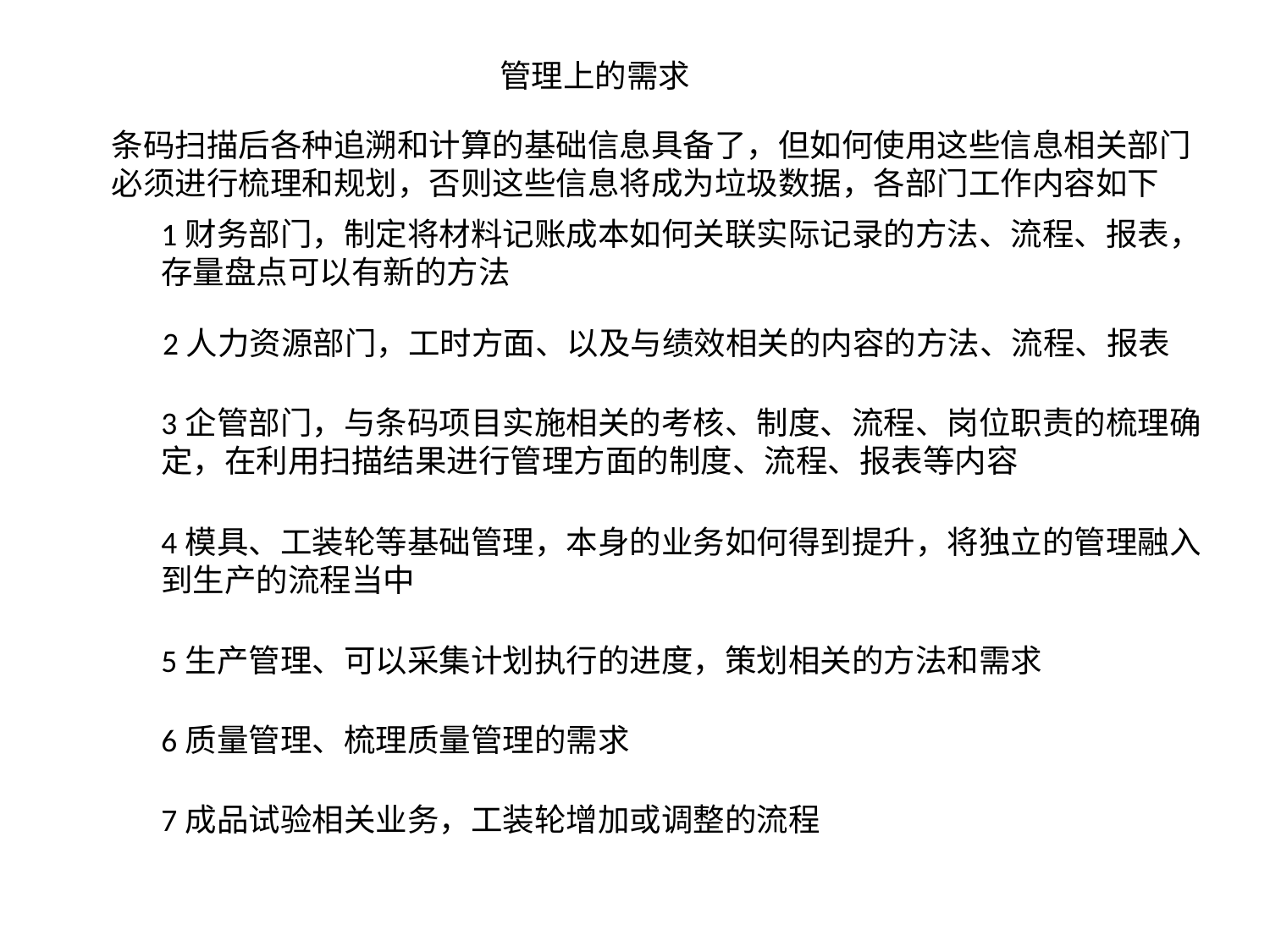

管理上的需求
条码扫描后各种追溯和计算的基础信息具备了，但如何使用这些信息相关部门必须进行梳理和规划，否则这些信息将成为垃圾数据，各部门工作内容如下
1财务部门，制定将材料记账成本如何关联实际记录的方法、流程、报表，存量盘点可以有新的方法
2人力资源部门，工时方面、以及与绩效相关的内容的方法、流程、报表
3企管部门，与条码项目实施相关的考核、制度、流程、岗位职责的梳理确定，在利用扫描结果进行管理方面的制度、流程、报表等内容
4模具、工装轮等基础管理，本身的业务如何得到提升，将独立的管理融入到生产的流程当中
5生产管理、可以采集计划执行的进度，策划相关的方法和需求
6质量管理、梳理质量管理的需求
7成品试验相关业务，工装轮增加或调整的流程